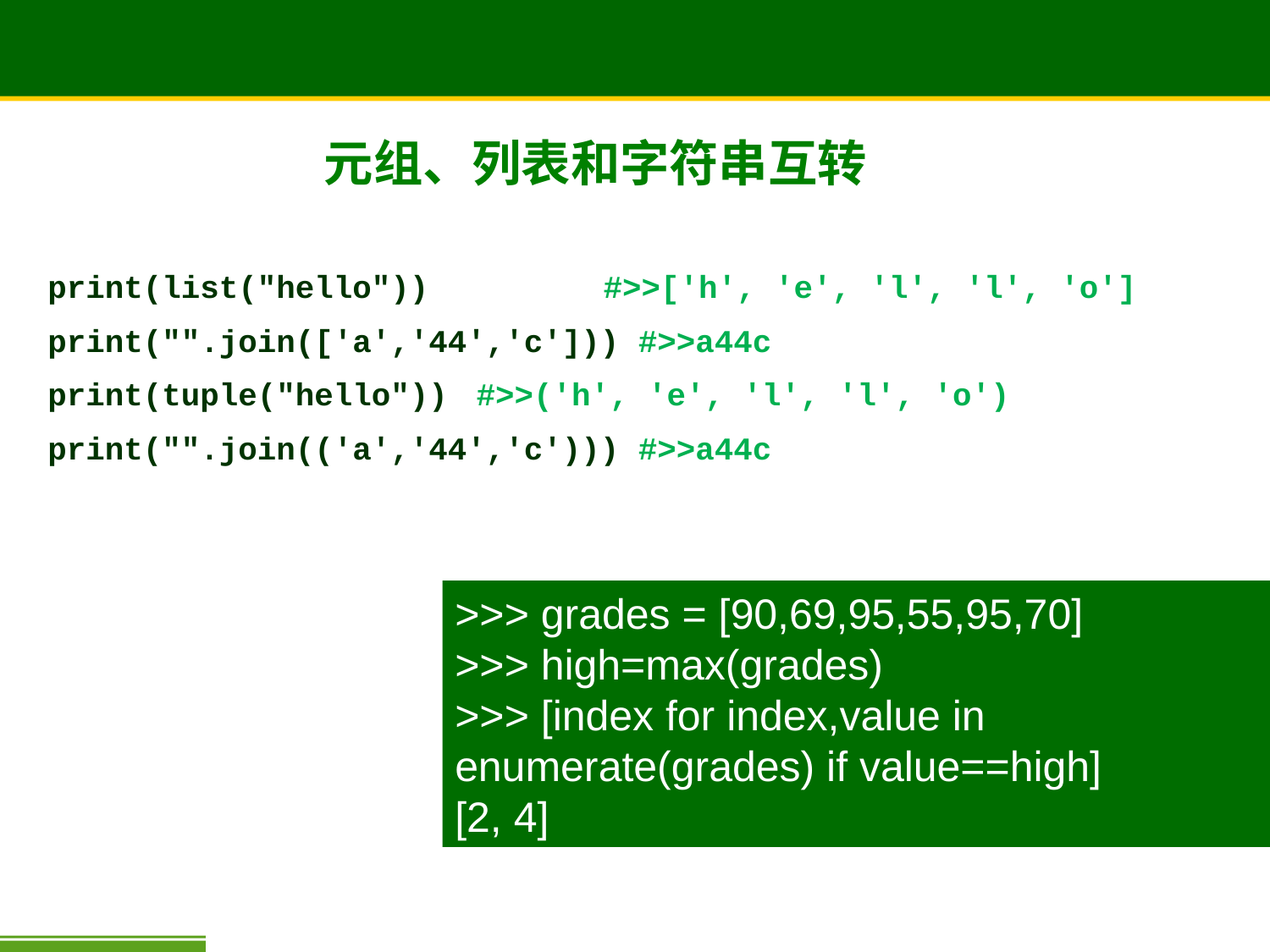

# 元组、列表和字符串互转

print(list("hello"))		#>>['h', 'e', 'l', 'l', 'o']
print("".join(['a','44','c'])) #>>a44c
print(tuple("hello"))	#>>('h', 'e', 'l', 'l', 'o')
print("".join(('a','44','c'))) #>>a44c
>>> grades = [90,69,95,55,95,70]
>>> high=max(grades)
>>> [index for index,value in enumerate(grades) if value==high]
[2, 4]
37